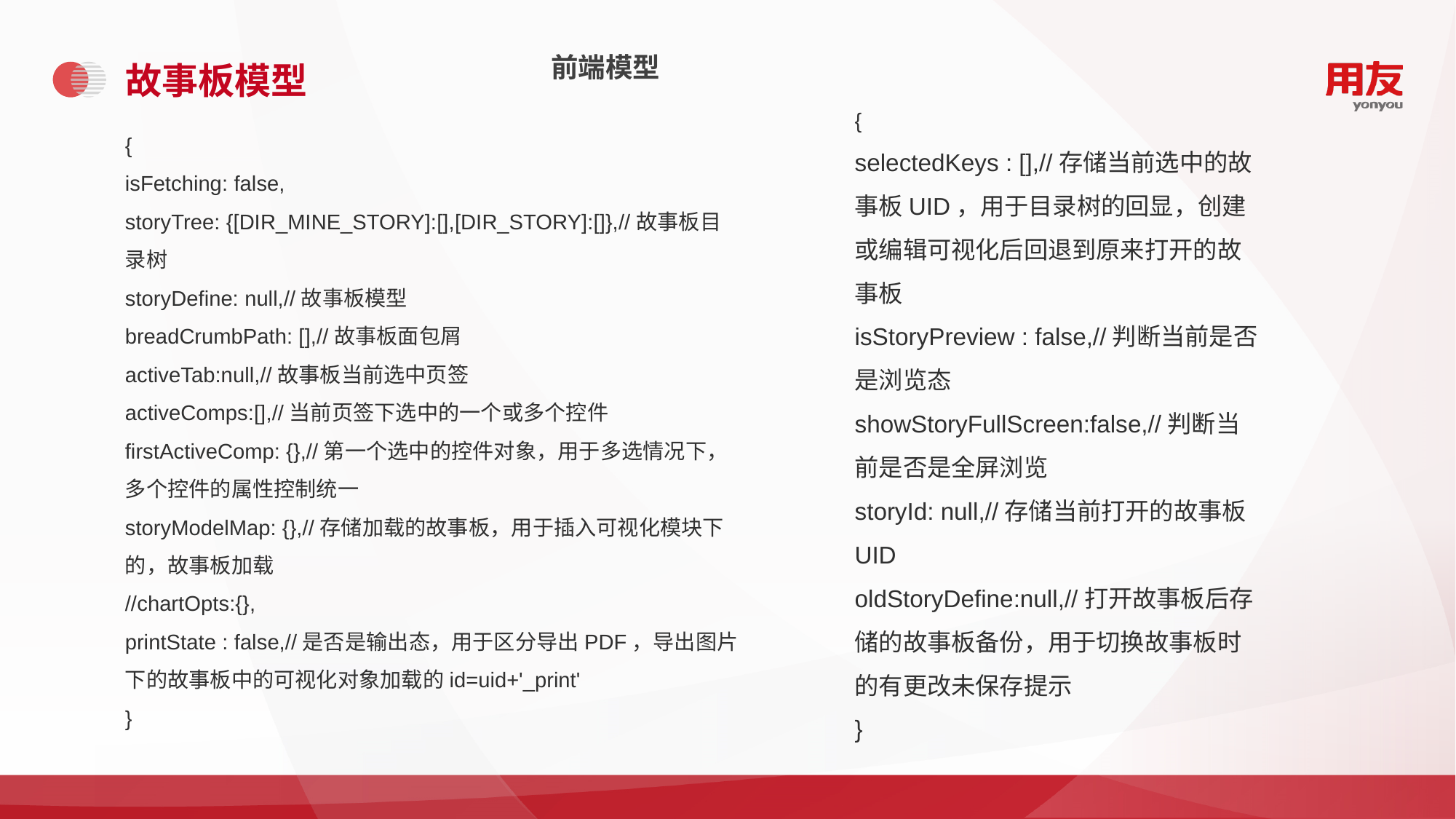

前端模型
# 故事板模型
{
selectedKeys : [],//存储当前选中的故事板UID，用于目录树的回显，创建或编辑可视化后回退到原来打开的故事板
isStoryPreview : false,//判断当前是否是浏览态
showStoryFullScreen:false,//判断当前是否是全屏浏览
storyId: null,//存储当前打开的故事板UID
oldStoryDefine:null,//打开故事板后存储的故事板备份，用于切换故事板时的有更改未保存提示
}
{
isFetching: false,
storyTree: {[DIR_MINE_STORY]:[],[DIR_STORY]:[]},//故事板目录树
storyDefine: null,//故事板模型
breadCrumbPath: [],//故事板面包屑
activeTab:null,//故事板当前选中页签
activeComps:[],//当前页签下选中的一个或多个控件
firstActiveComp: {},//第一个选中的控件对象，用于多选情况下，多个控件的属性控制统一
storyModelMap: {},//存储加载的故事板，用于插入可视化模块下的，故事板加载
//chartOpts:{},
printState : false,//是否是输出态，用于区分导出PDF，导出图片下的故事板中的可视化对象加载的id=uid+'_print'
}